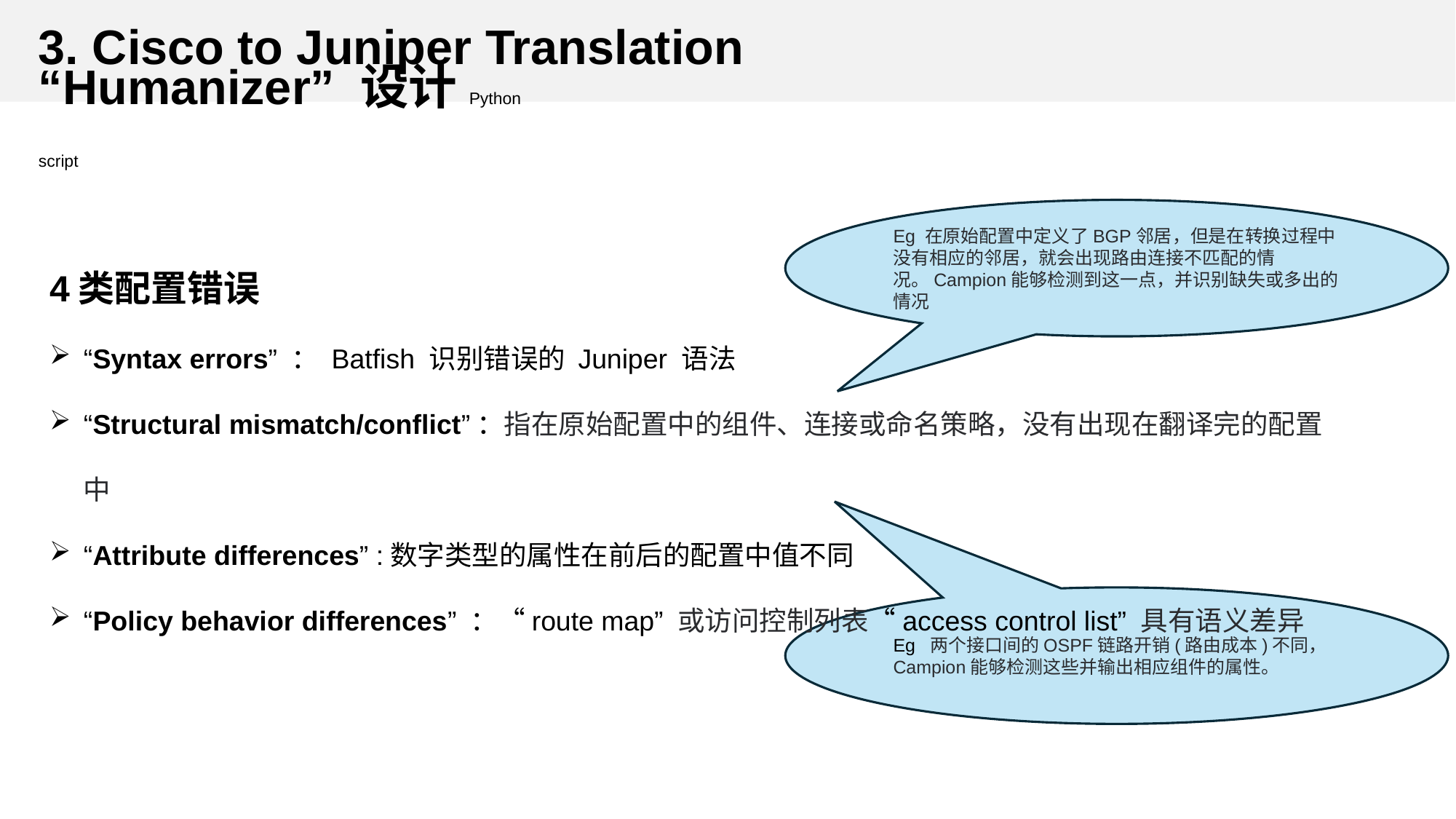

# 3. Cisco to Juniper Translation
“Humanizer” 设计Python script
Eg 在原始配置中定义了BGP邻居，但是在转换过程中没有相应的邻居，就会出现路由连接不匹配的情况。Campion能够检测到这一点，并识别缺失或多出的情况
4类配置错误
“Syntax errors” ： Batfish 识别错误的 Juniper 语法
“Structural mismatch/conflict”：指在原始配置中的组件、连接或命名策略，没有出现在翻译完的配置中
“Attribute differences” :数字类型的属性在前后的配置中值不同
“Policy behavior differences” ：“route map” 或访问控制列表“access control list” 具有语义差异
Eg  两个接口间的OSPF链路开销(路由成本)不同，Campion能够检测这些并输出相应组件的属性。